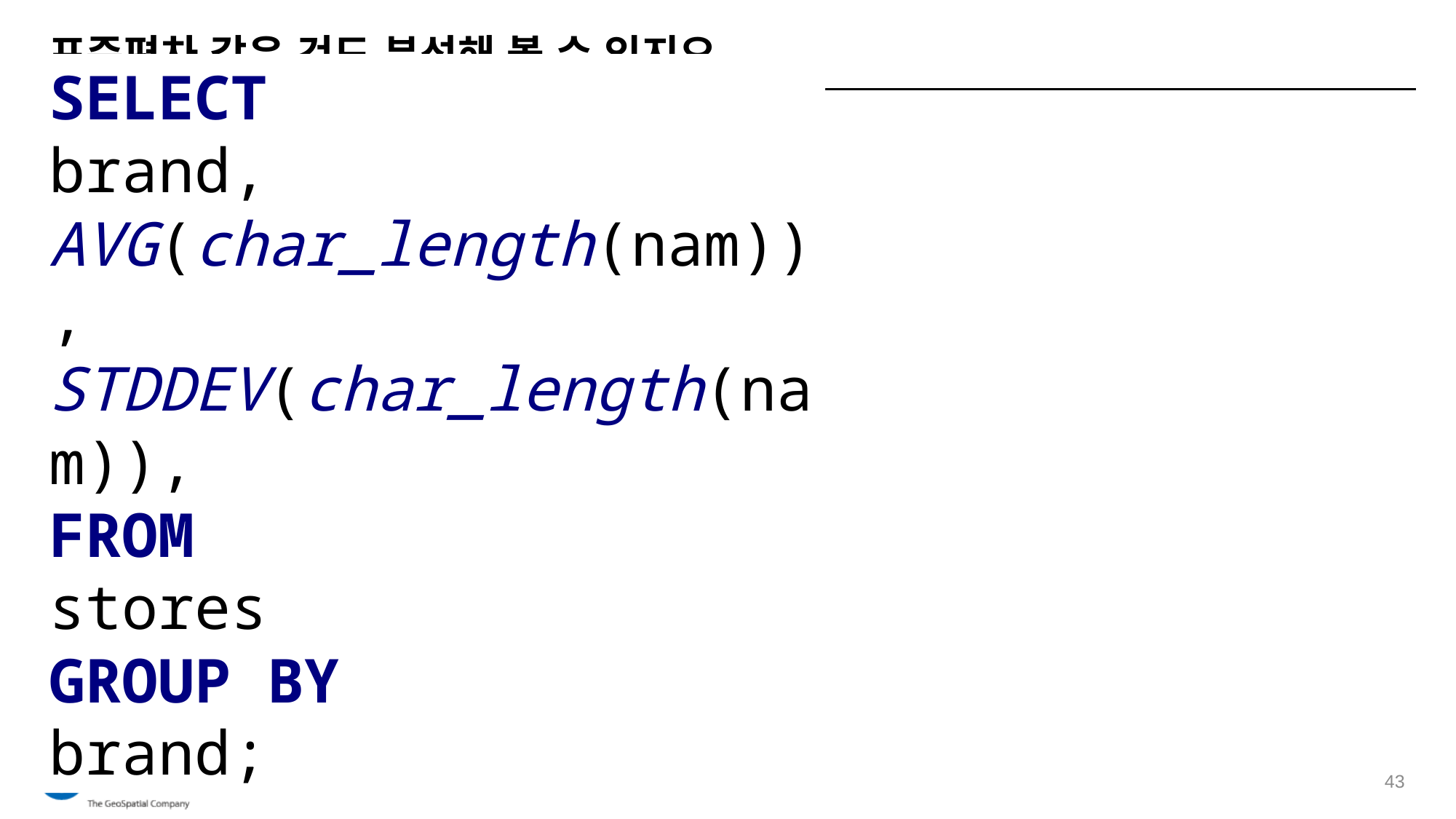

# 표준편차 같은 것도 분석해 볼 수 있지요.
SELECT
brand,
AVG(char_length(nam)),
STDDEV(char_length(nam)),
FROM
stores
GROUP BY
brand;
43